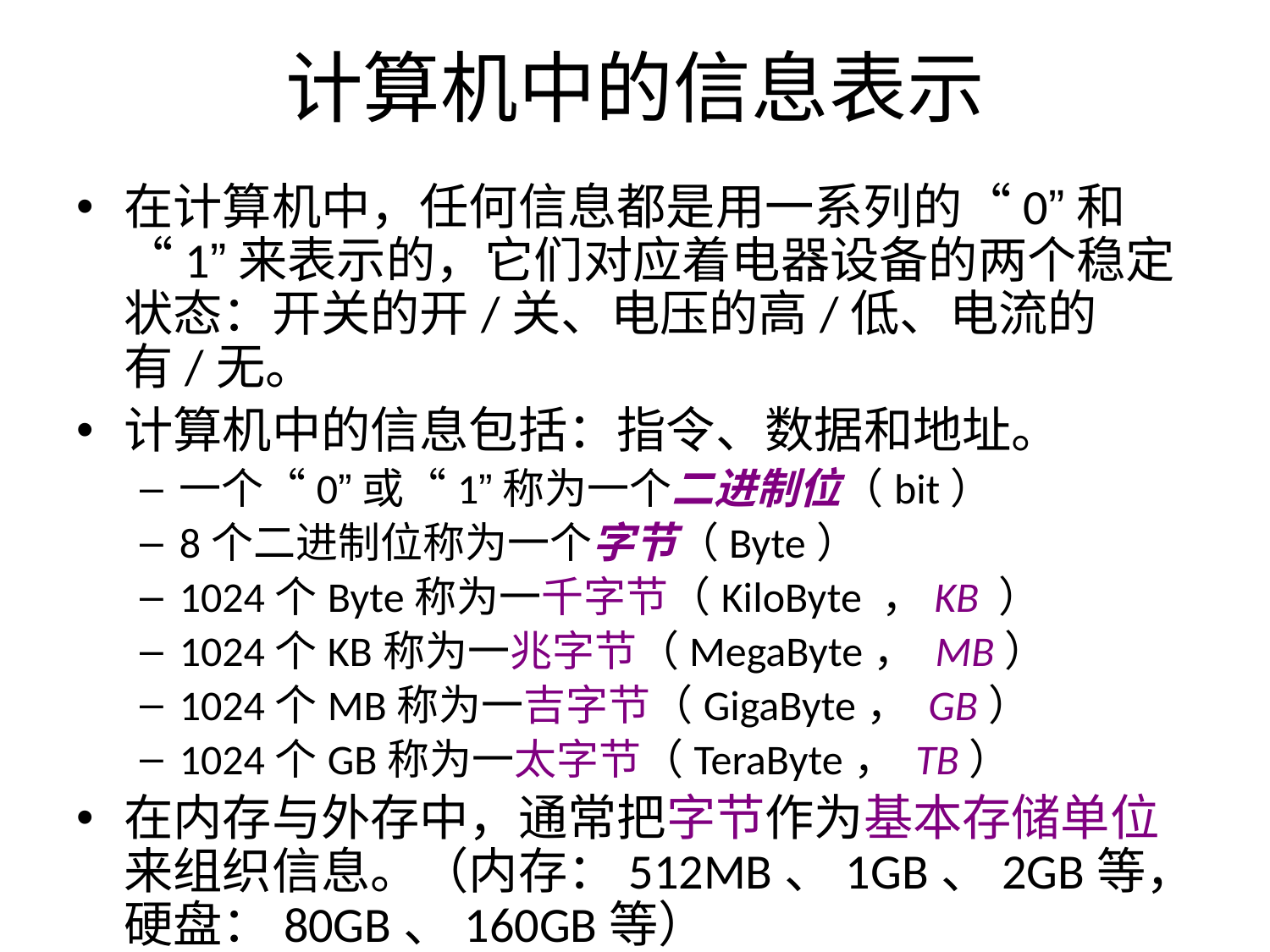

# 计算机中的信息表示
在计算机中，任何信息都是用一系列的“0”和“1”来表示的，它们对应着电器设备的两个稳定状态：开关的开/关、电压的高/低、电流的有/无。
计算机中的信息包括：指令、数据和地址。
一个“0”或“1”称为一个二进制位（bit）
8个二进制位称为一个字节（Byte）
1024个Byte称为一千字节（KiloByte ，KB ）
1024个KB称为一兆字节（MegaByte， MB）
1024个MB称为一吉字节（GigaByte， GB）
1024个GB称为一太字节（TeraByte， TB）
在内存与外存中，通常把字节作为基本存储单位来组织信息。（内存：512MB、1GB、2GB等，硬盘：80GB、160GB等）